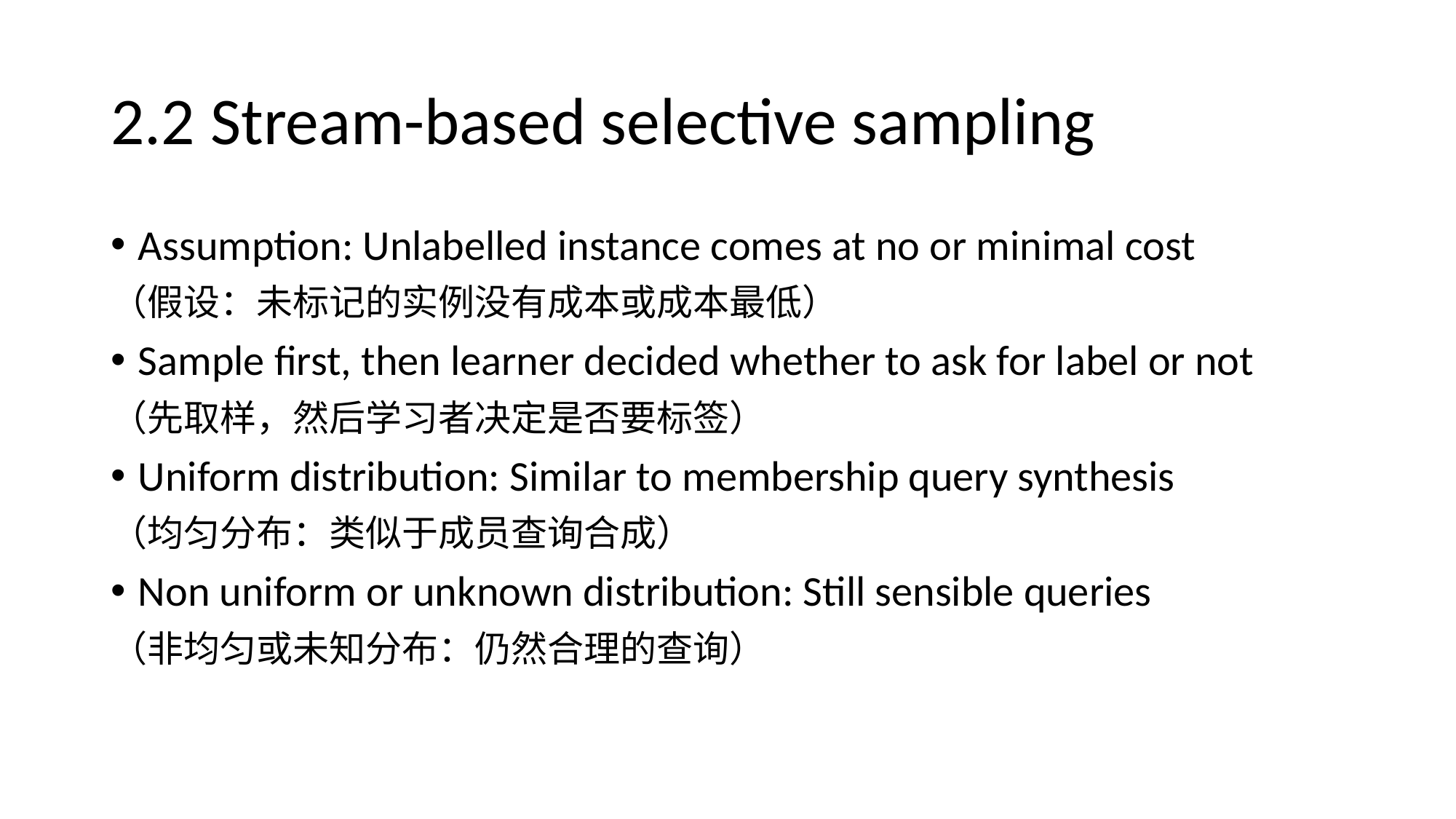

# 2.2 Stream-based selective sampling
Assumption: Unlabelled instance comes at no or minimal cost
（假设：未标记的实例没有成本或成本最低）
Sample first, then learner decided whether to ask for label or not
（先取样，然后学习者决定是否要标签）
Uniform distribution: Similar to membership query synthesis
（均匀分布：类似于成员查询合成）
Non uniform or unknown distribution: Still sensible queries
（非均匀或未知分布：仍然合理的查询）